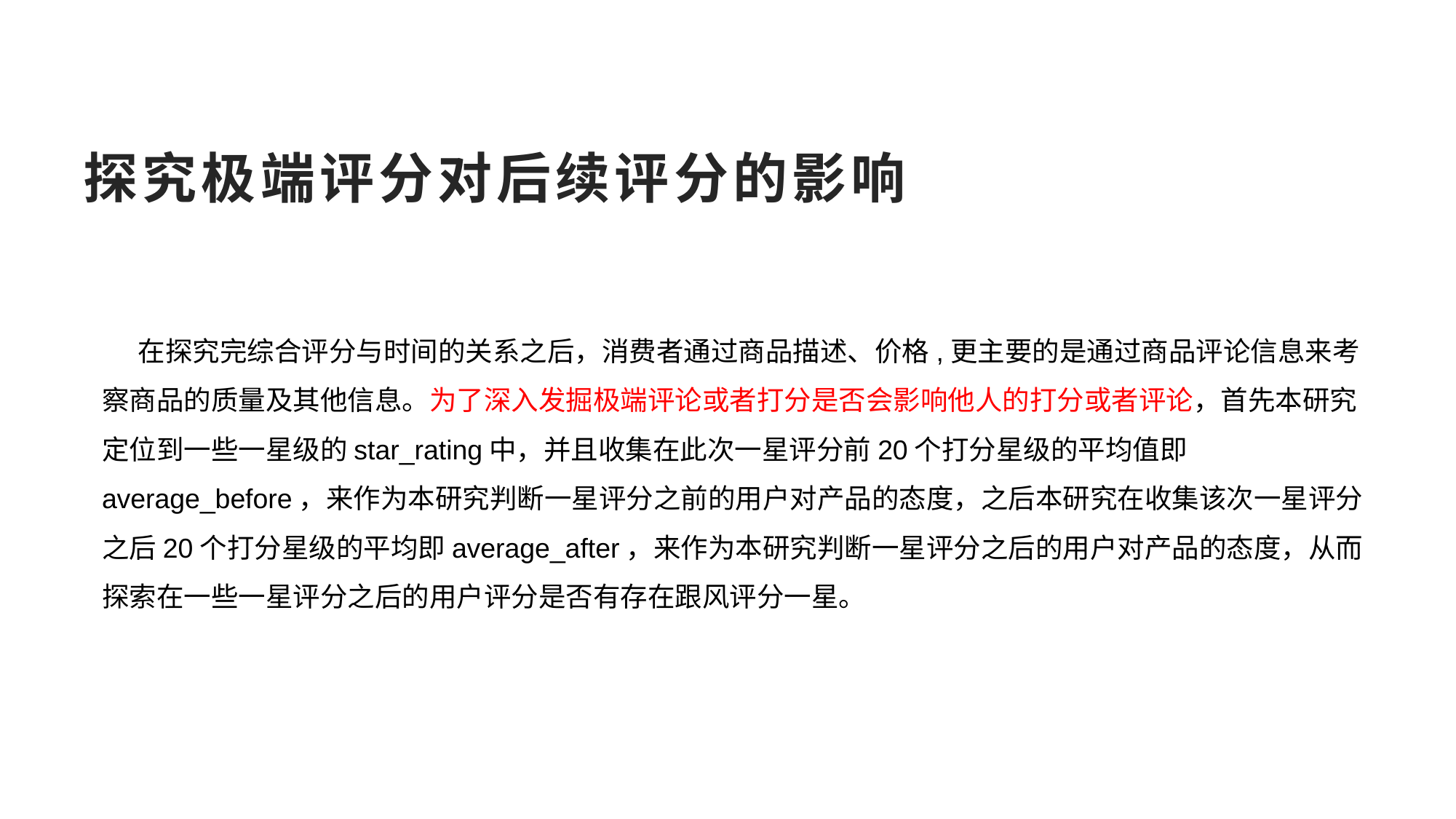

# 探究极端评分对后续评分的影响
在探究完综合评分与时间的关系之后，消费者通过商品描述、价格,更主要的是通过商品评论信息来考察商品的质量及其他信息。为了深入发掘极端评论或者打分是否会影响他人的打分或者评论，首先本研究定位到一些一星级的star_rating中，并且收集在此次一星评分前20个打分星级的平均值即average_before，来作为本研究判断一星评分之前的用户对产品的态度，之后本研究在收集该次一星评分之后20个打分星级的平均即average_after，来作为本研究判断一星评分之后的用户对产品的态度，从而探索在一些一星评分之后的用户评分是否有存在跟风评分一星。